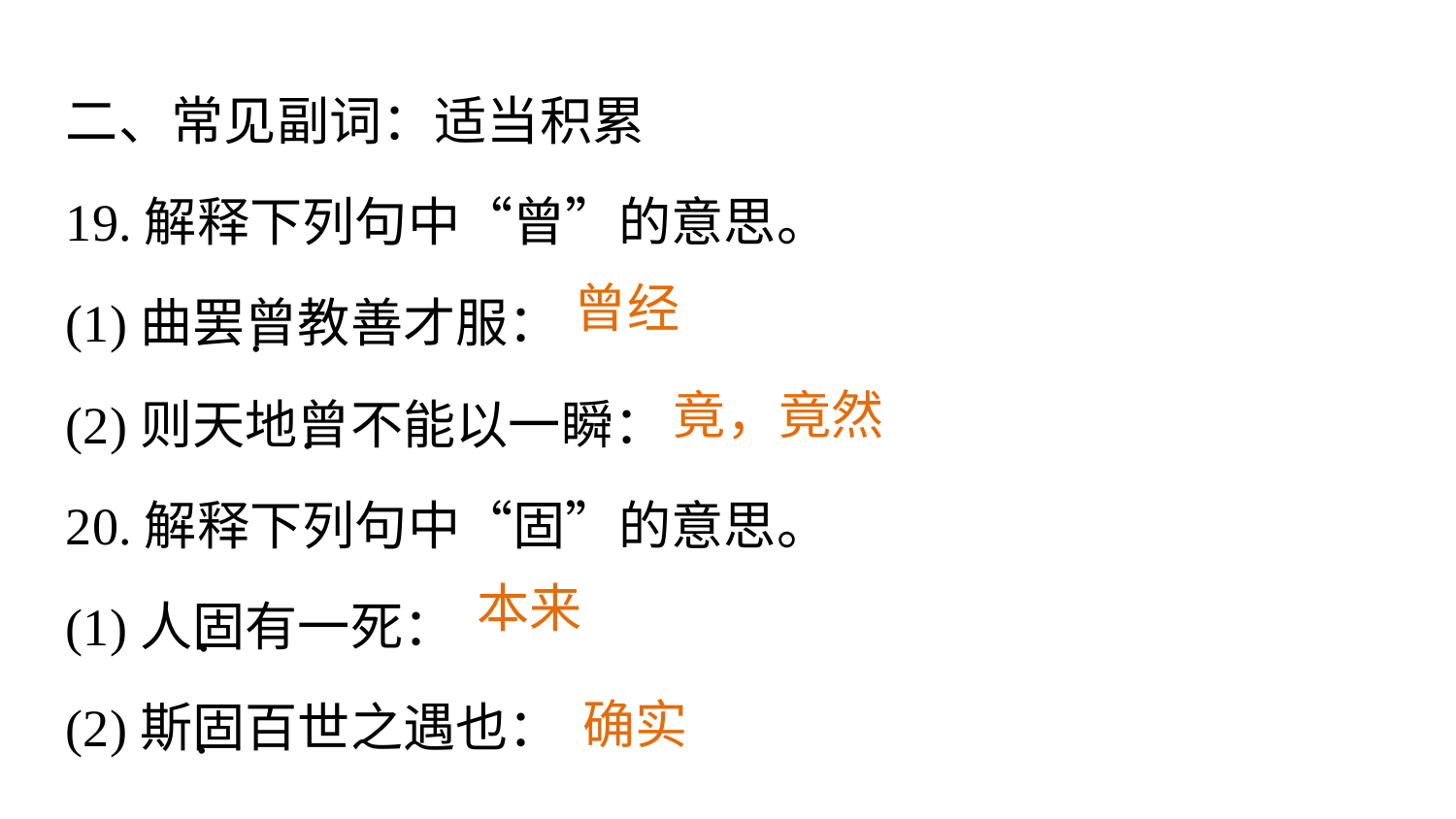

二、常见副词：适当积累
19.解释下列句中“曾”的意思。
(1)曲罢曾教善才服：
(2)则天地曾不能以一瞬：
20.解释下列句中“固”的意思。
(1)人固有一死：
(2)斯固百世之遇也：
曾经
.
竟，竟然
.
本来
.
确实
.